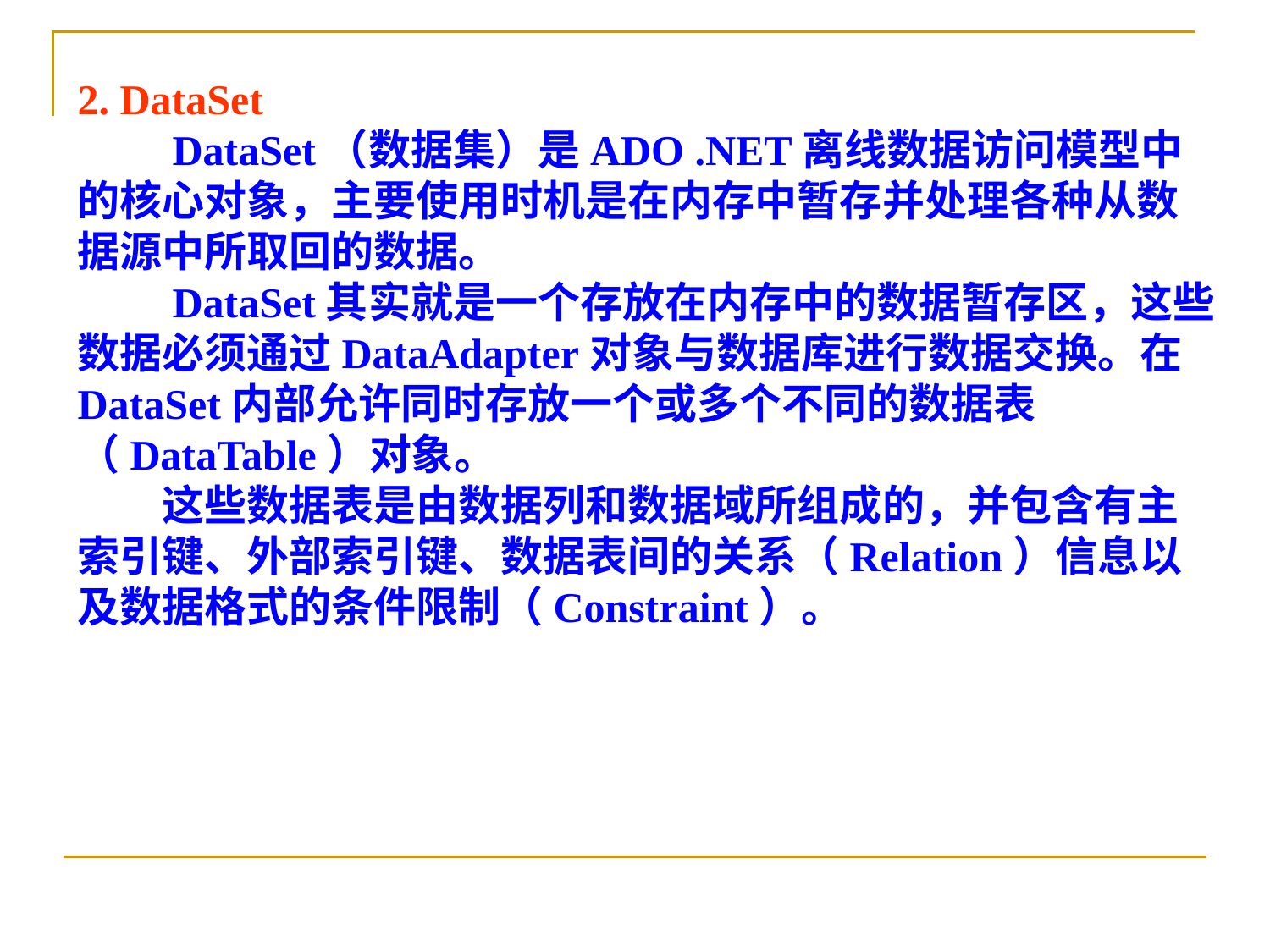

2. DataSet
　　DataSet（数据集）是ADO .NET离线数据访问模型中的核心对象，主要使用时机是在内存中暂存并处理各种从数据源中所取回的数据。
　　DataSet其实就是一个存放在内存中的数据暂存区，这些数据必须通过DataAdapter对象与数据库进行数据交换。在DataSet内部允许同时存放一个或多个不同的数据表（DataTable）对象。
　　这些数据表是由数据列和数据域所组成的，并包含有主索引键、外部索引键、数据表间的关系（Relation）信息以及数据格式的条件限制（Constraint）。